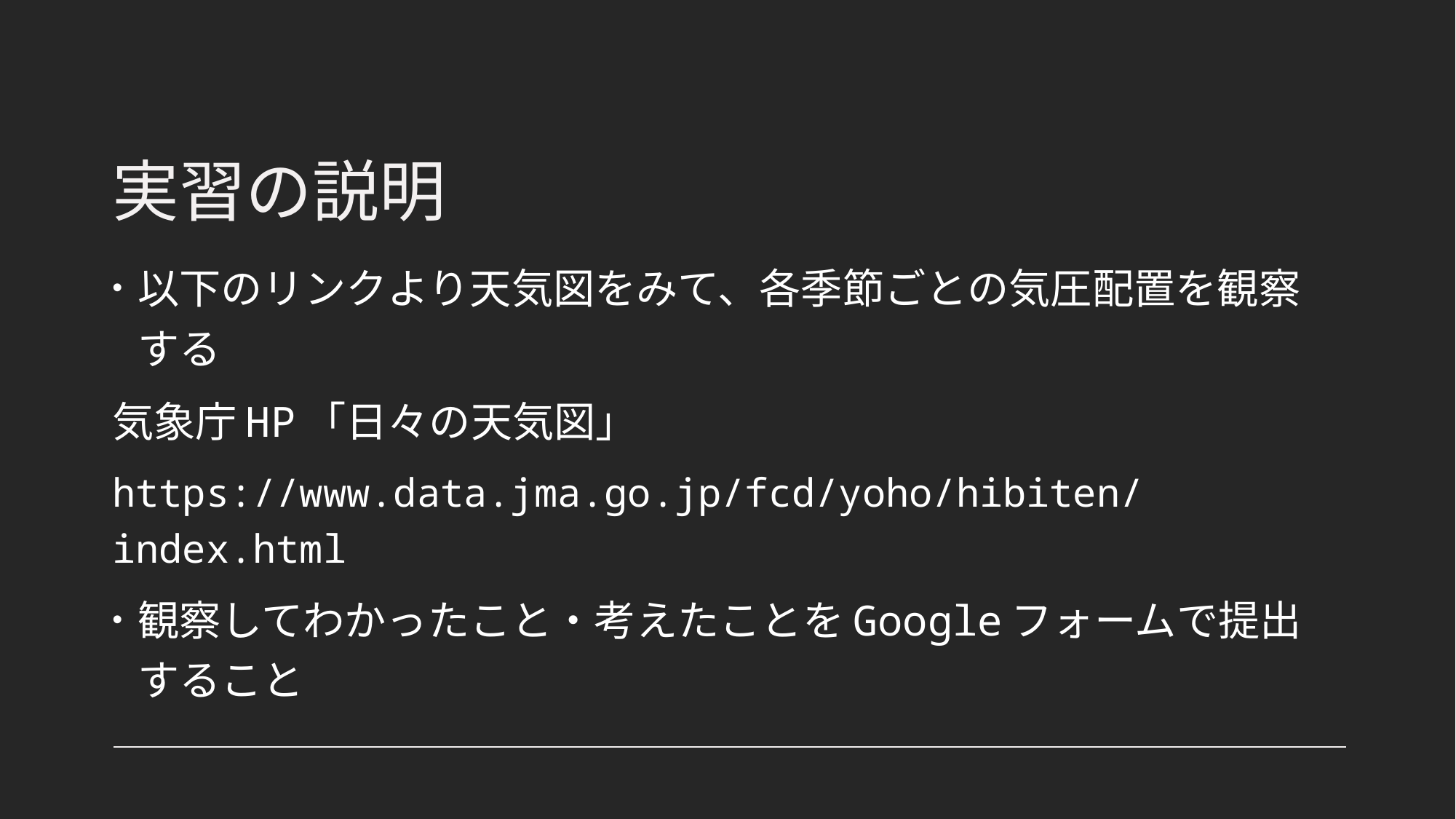

# 実習の説明
以下のリンクより天気図をみて、各季節ごとの気圧配置を観察する
気象庁HP「日々の天気図」
https://www.data.jma.go.jp/fcd/yoho/hibiten/index.html
観察してわかったこと・考えたことをGoogleフォームで提出すること